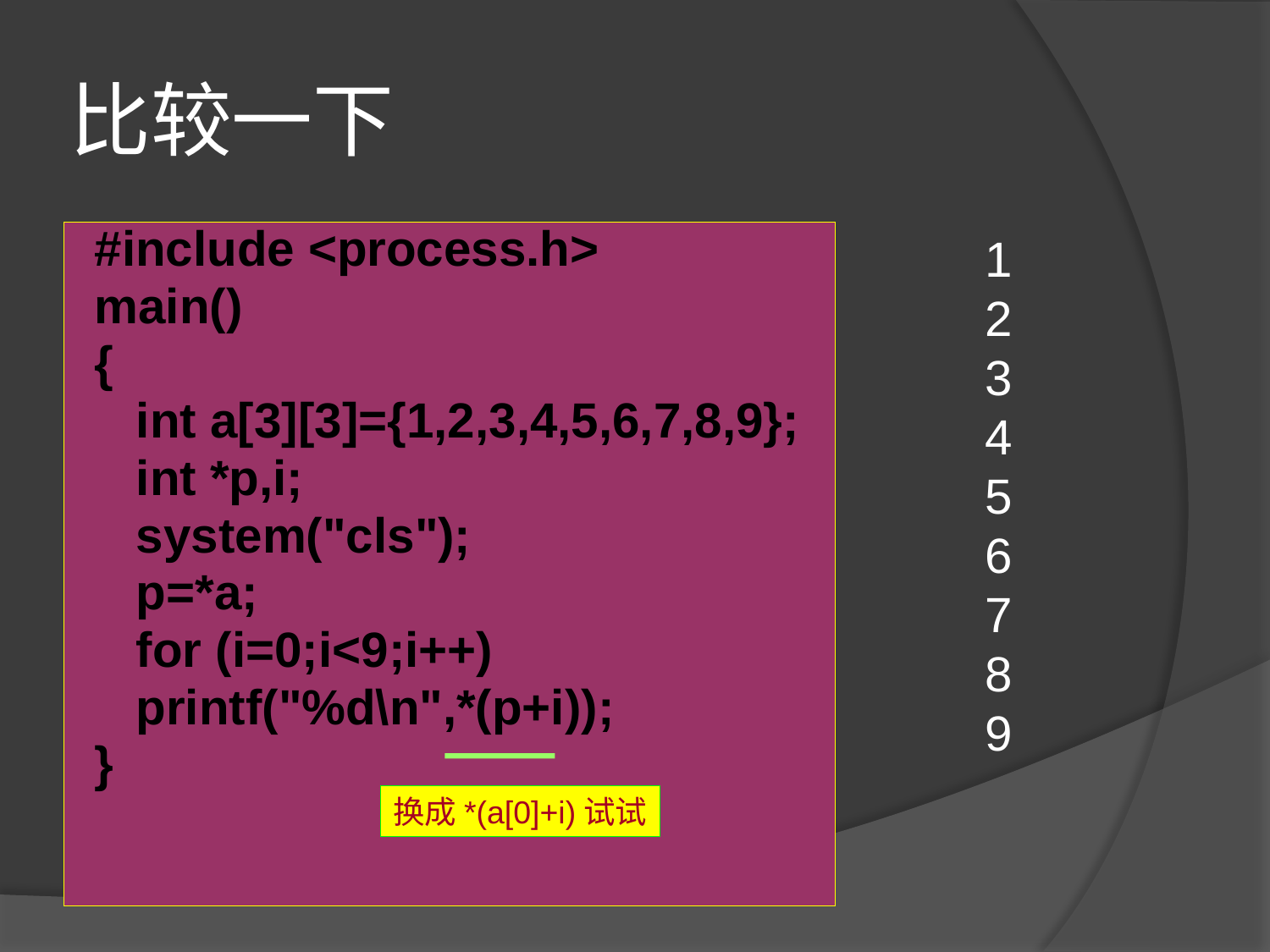

# 比较一下
1
2
3
4
5
6
7
8
9
 #include <process.h>
 main()
 {
    int a[3][3]={1,2,3,4,5,6,7,8,9};
    int *p,i;
    system("cls");
    p=*a;
    for (i=0;i<9;i++)
    printf("%d\n",*(p+i));
 }

换成*(a[0]+i)试试